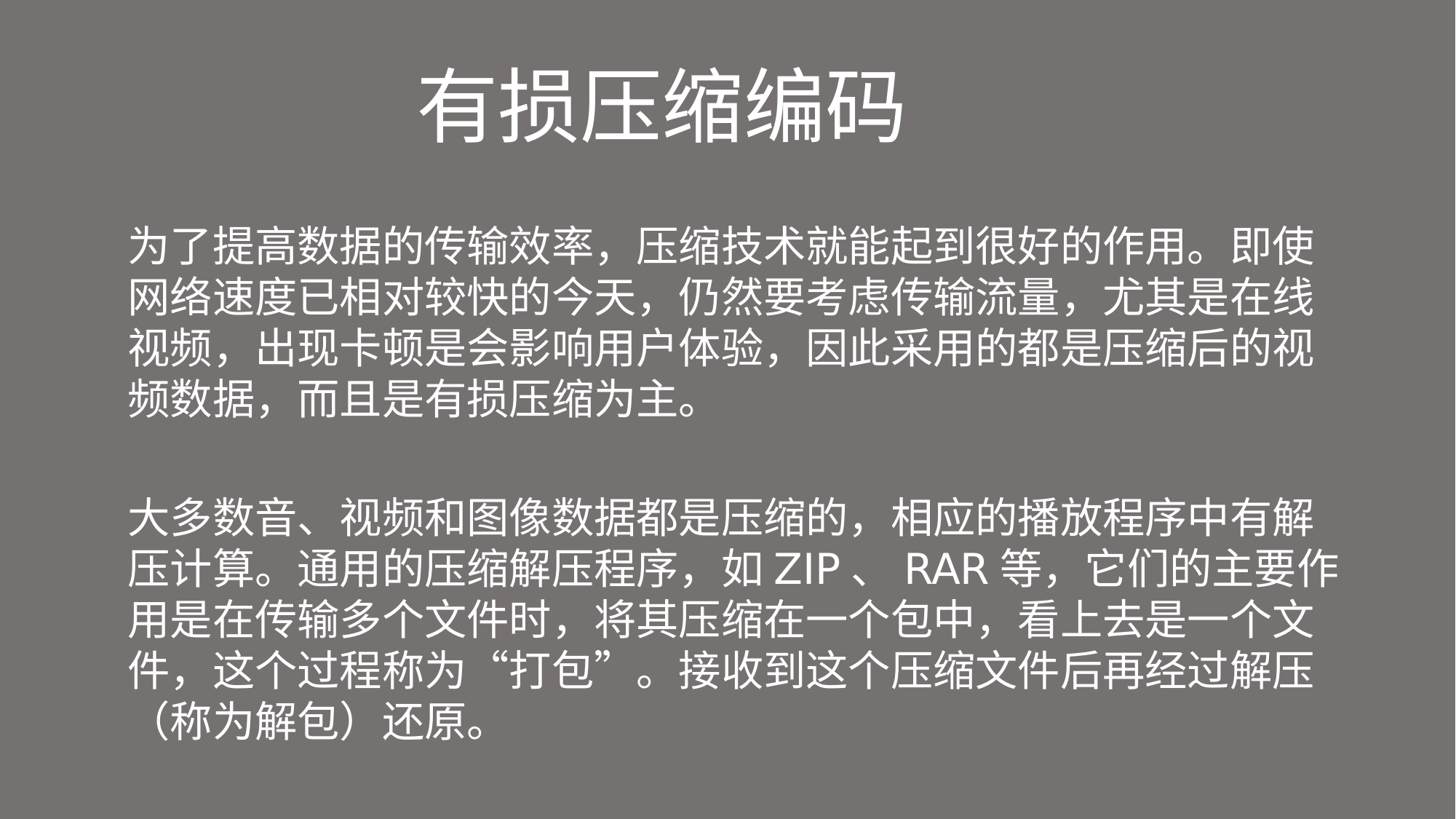

有损压缩编码

为了提高数据的传输效率，压缩技术就能起到很好的作用。即使网络速度已相对较快的今天，仍然要考虑传输流量，尤其是在线视频，出现卡顿是会影响用户体验，因此采用的都是压缩后的视频数据，而且是有损压缩为主。

大多数音、视频和图像数据都是压缩的，相应的播放程序中有解压计算。通用的压缩解压程序，如ZIP、RAR等，它们的主要作用是在传输多个文件时，将其压缩在一个包中，看上去是一个文件，这个过程称为“打包”。接收到这个压缩文件后再经过解压（称为解包）还原。